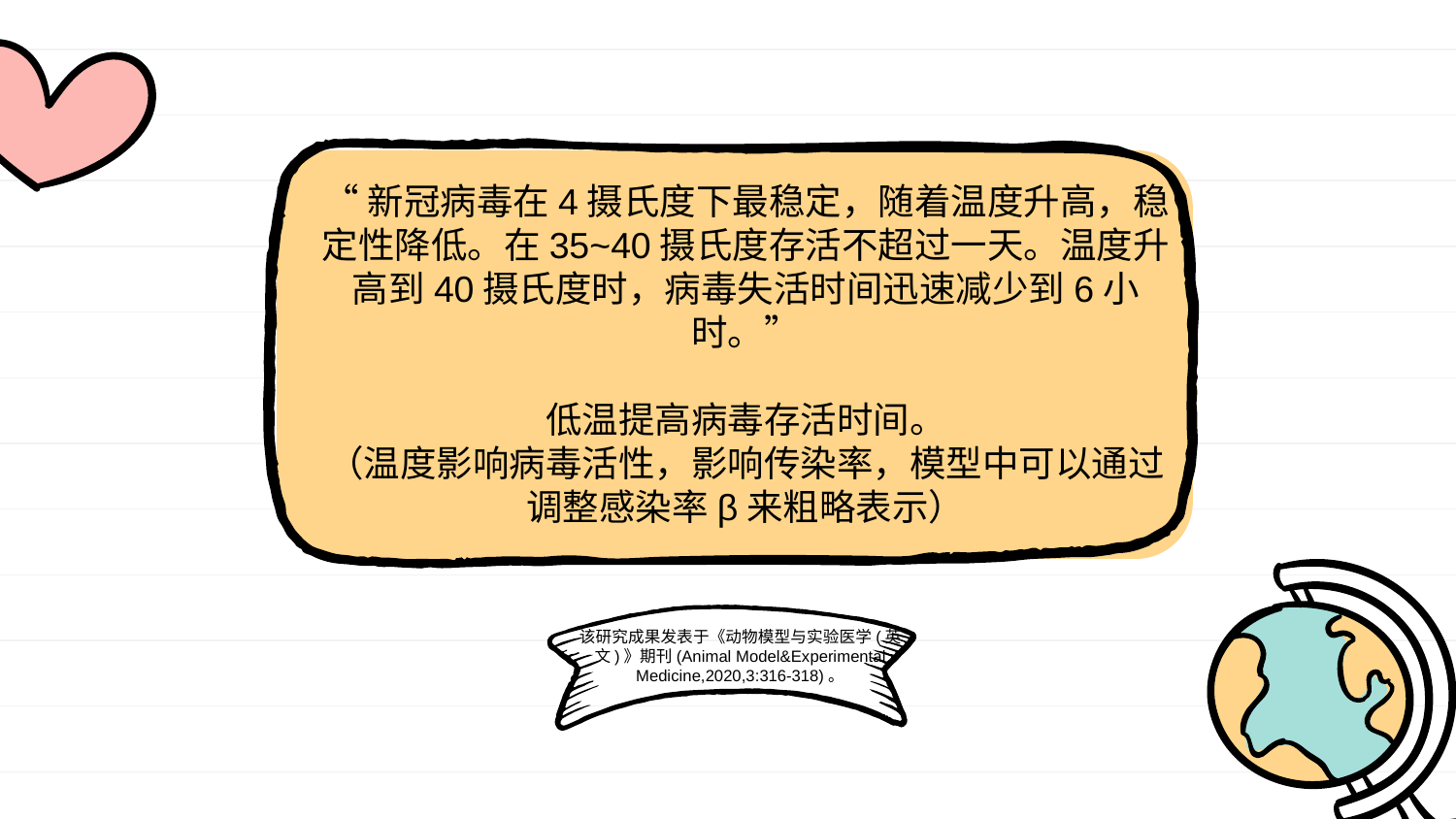

“新冠病毒在4摄氏度下最稳定，随着温度升高，稳定性降低。在35~40摄氏度存活不超过一天。温度升高到40摄氏度时，病毒失活时间迅速减少到6小时。”

低温提高病毒存活时间。
（温度影响病毒活性，影响传染率，模型中可以通过调整感染率β来粗略表示）

# 该研究成果发表于《动物模型与实验医学(英文)》期刊(Animal Model&Experimental Medicine,2020,3:316-318)。